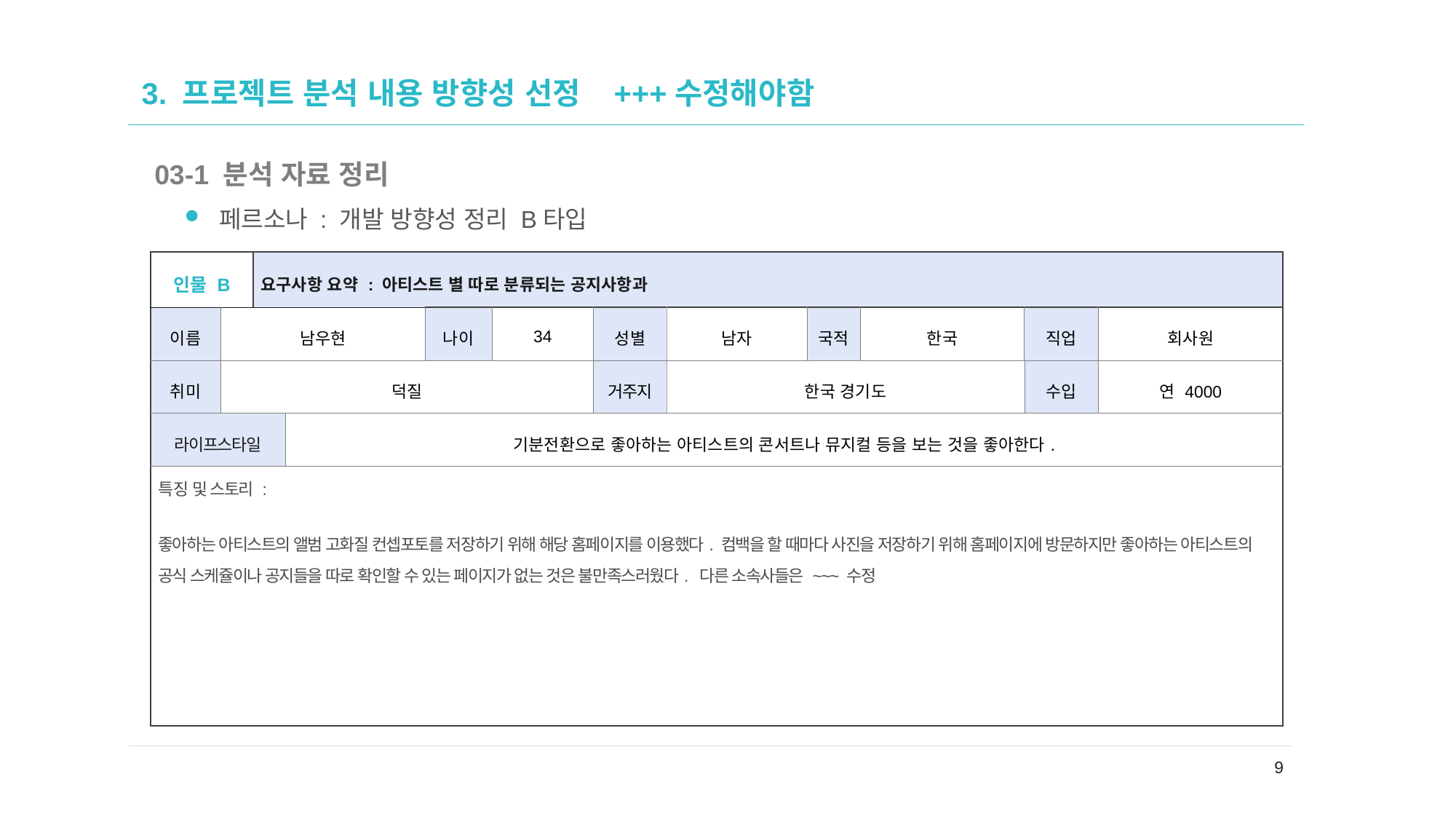

02
# 3. 프로젝트 분석 내용 방향성 선정   +++수정해야함
03-1 분석 자료 정리
페르소나 : 개발 방향성 정리 B타입
| 인물 B |  | 요구사항 요약 : 아티스트 별 따로 분류되는 공지사항과 |  |  |  |  |  |  |  |  |  |
| --- | --- | --- | --- | --- | --- | --- | --- | --- | --- | --- | --- |
| 이름 | 남우현 |  |  | 나이 | 34 | 성별 | 남자 | 국적 | 한국 | 직업 | 회사원 |
| 취미 | 덕질 |  |  |  |  | 거주지 | 한국 경기도 |  |  | 수입 | 연 4000 |
| 라이프스타일 |  |  | 기분전환으로 좋아하는 아티스트의 콘서트나 뮤지컬 등을 보는 것을 좋아한다. |  |  |  |  |  |  |  |  |
| 특징 및 스토리 : 좋아하는 아티스트의 앨범 고화질 컨셉포토를 저장하기 위해 해당 홈페이지를 이용했다. 컴백을 할 때마다 사진을 저장하기 위해 홈페이지에 방문하지만 좋아하는 아티스트의 공식 스케쥴이나 공지들을 따로 확인할 수 있는 페이지가 없는 것은 불만족스러웠다. 다른 소속사들은 ~~~ 수정 |  |  |  |  |  |  |  |  |  |  |  |
9